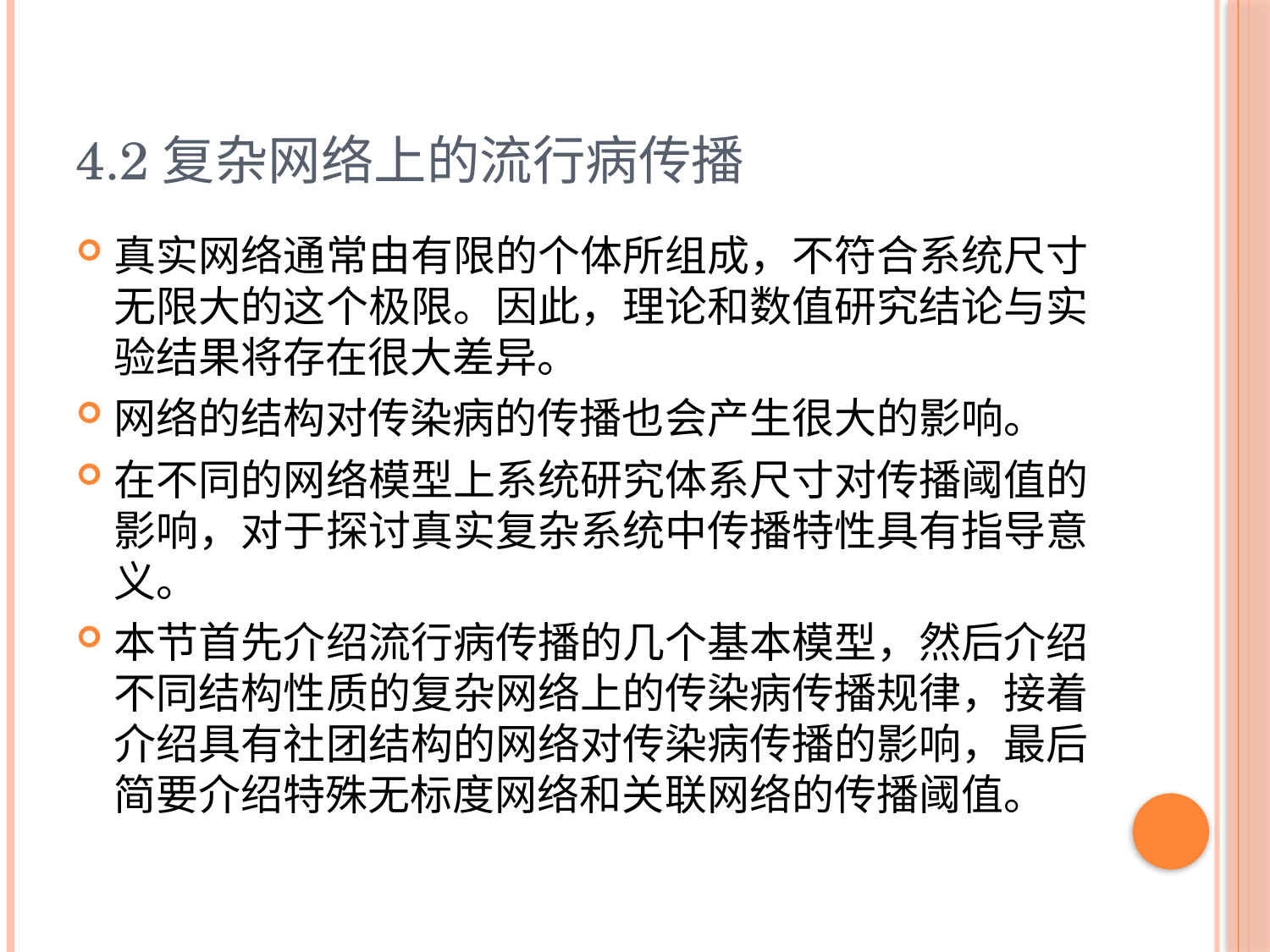

# 4.2复杂网络上的流行病传播
真实网络通常由有限的个体所组成，不符合系统尺寸无限大的这个极限。因此，理论和数值研究结论与实验结果将存在很大差异。
网络的结构对传染病的传播也会产生很大的影响。
在不同的网络模型上系统研究体系尺寸对传播阈值的影响，对于探讨真实复杂系统中传播特性具有指导意义。
本节首先介绍流行病传播的几个基本模型，然后介绍不同结构性质的复杂网络上的传染病传播规律，接着介绍具有社团结构的网络对传染病传播的影响，最后简要介绍特殊无标度网络和关联网络的传播阈值。